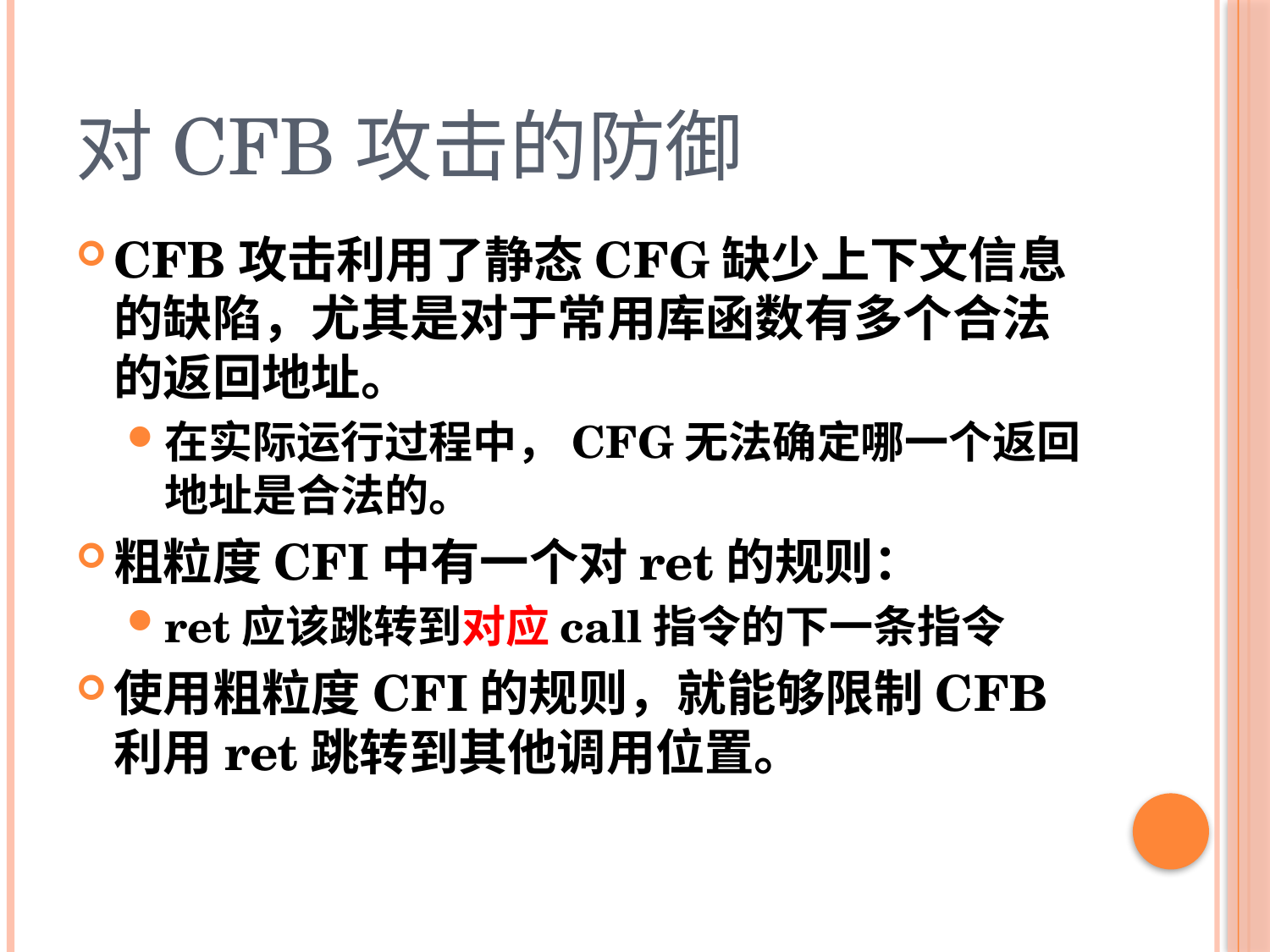

# 对CFB攻击的防御
CFB攻击利用了静态CFG缺少上下文信息的缺陷，尤其是对于常用库函数有多个合法的返回地址。
在实际运行过程中，CFG无法确定哪一个返回地址是合法的。
粗粒度CFI中有一个对ret的规则：
ret应该跳转到对应call指令的下一条指令
使用粗粒度CFI的规则，就能够限制CFB利用ret跳转到其他调用位置。